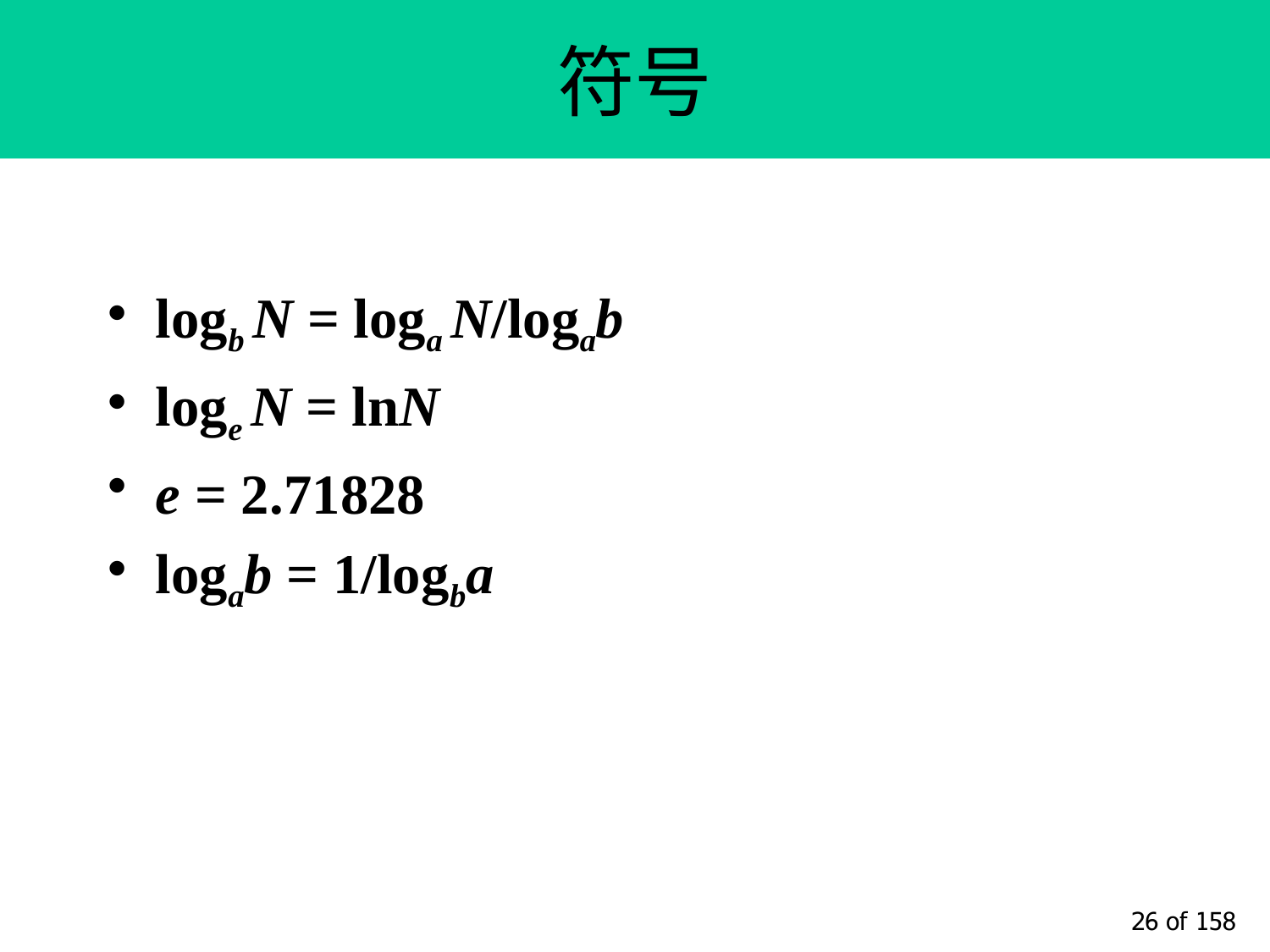

# 符号
logb N = loga N/logab
loge N = lnN
e = 2.71828
logab = 1/logba

26 of 158